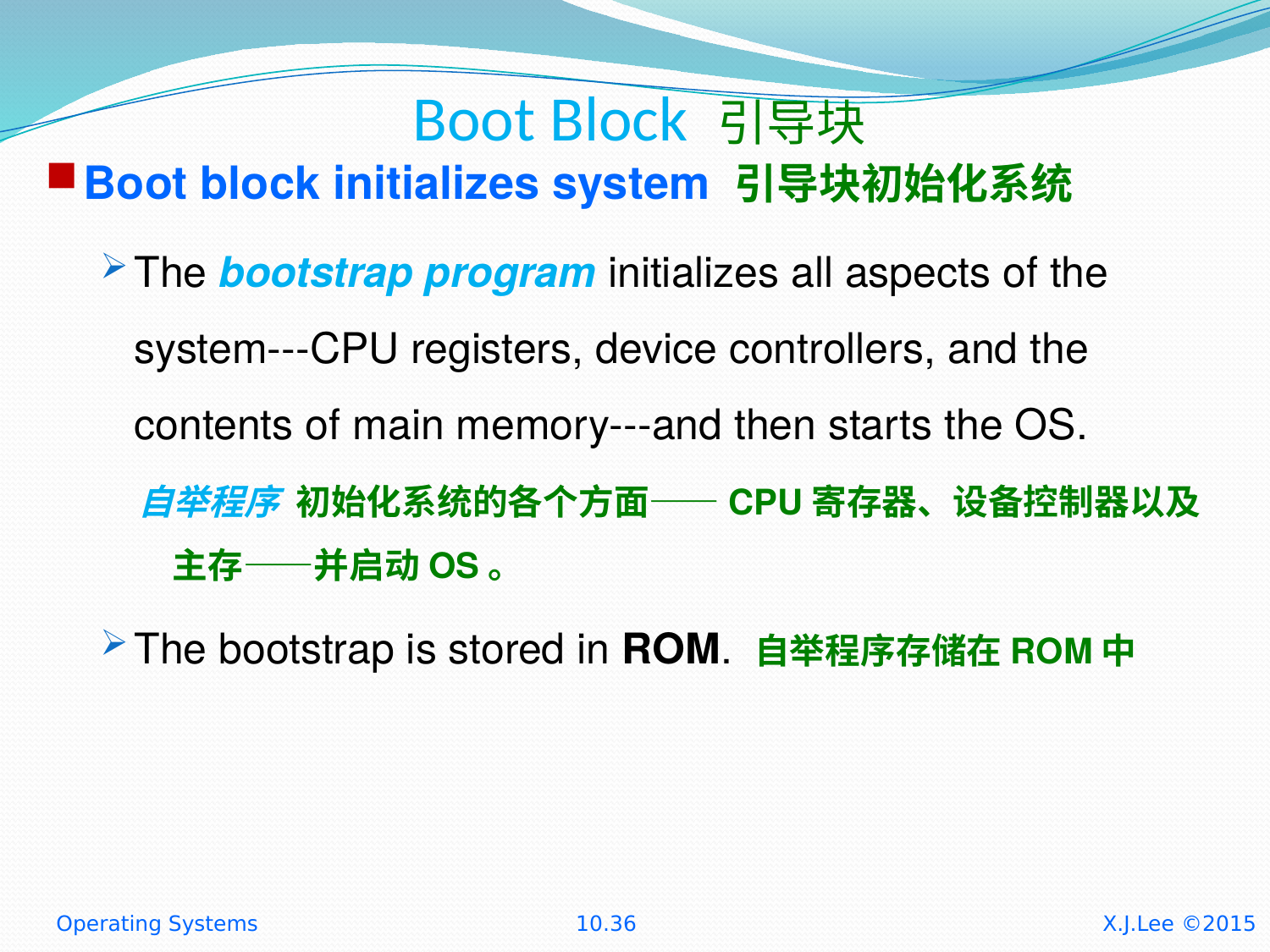

# Boot Block 引导块
Boot block initializes system 引导块初始化系统
The bootstrap program initializes all aspects of the system---CPU registers, device controllers, and the contents of main memory---and then starts the OS.
自举程序  初始化系统的各个方面——CPU寄存器、设备控制器以及主存——并启动OS。
The bootstrap is stored in ROM. 自举程序存储在ROM中
Operating Systems
10.36
X.J.Lee ©2015